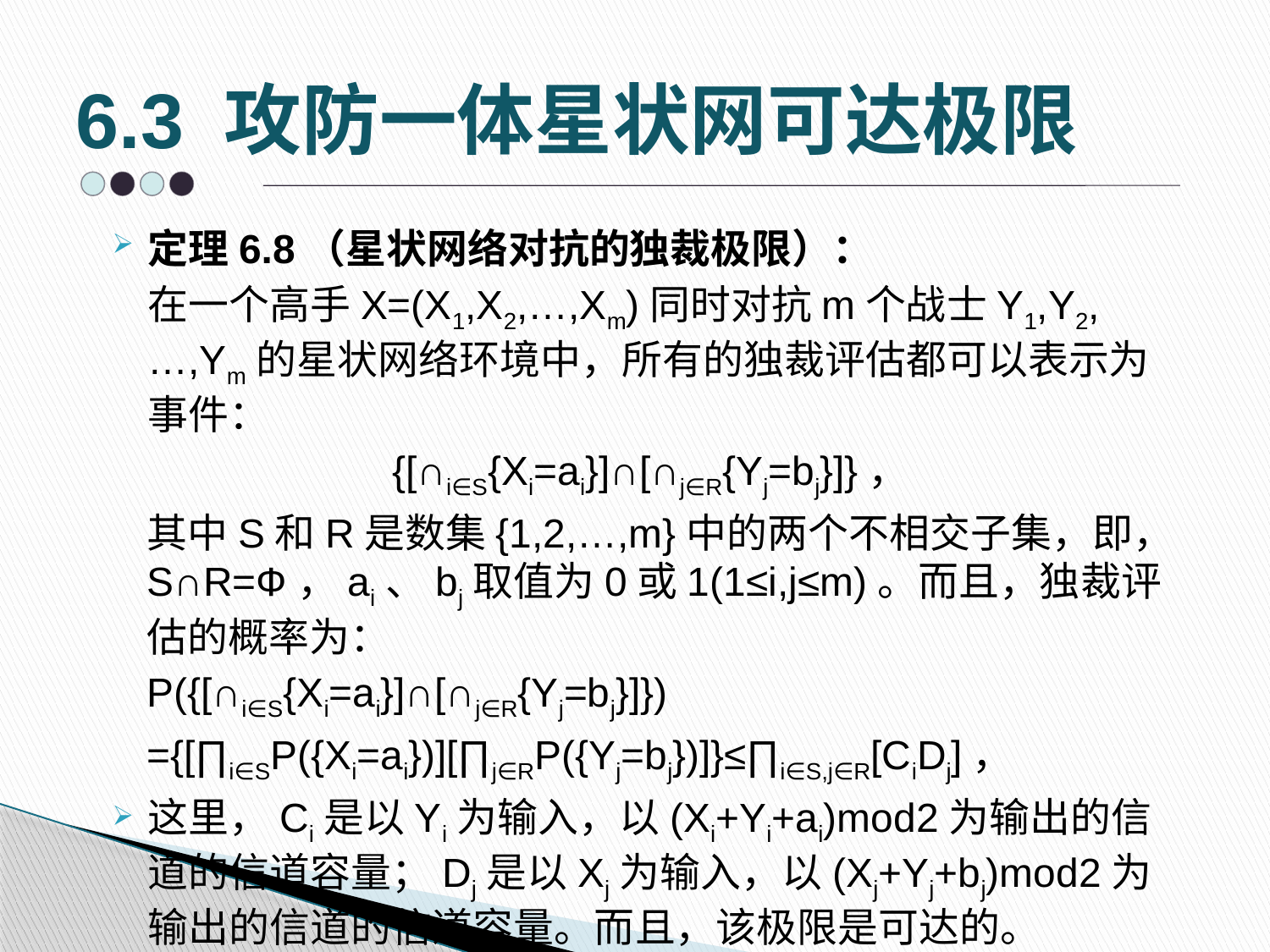

# 6.3 攻防一体星状网可达极限

定理6.8（星状网络对抗的独裁极限）：
	在一个高手X=(X1,X2,…,Xm)同时对抗m个战士Y1,Y2,…,Ym的星状网络环境中，所有的独裁评估都可以表示为事件：
{[∩i∈S{Xi=ai}]∩[∩j∈R{Yj=bj}]}，
其中S和R是数集{1,2,…,m}中的两个不相交子集，即，S∩R=Ф，ai、bj取值为0或1(1≤i,j≤m)。而且，独裁评估的概率为：
P({[∩i∈S{Xi=ai}]∩[∩j∈R{Yj=bj}]})
={[∏i∈SP({Xi=ai})][∏j∈RP({Yj=bj})]}≤∏i∈S,j∈R[CiDj]，
这里，Ci是以Yi为输入，以(Xi+Yi+ai)mod2为输出的信道的信道容量；Dj是以Xj为输入，以(Xj+Yj+bj)mod2为输出的信道的信道容量。而且，该极限是可达的。